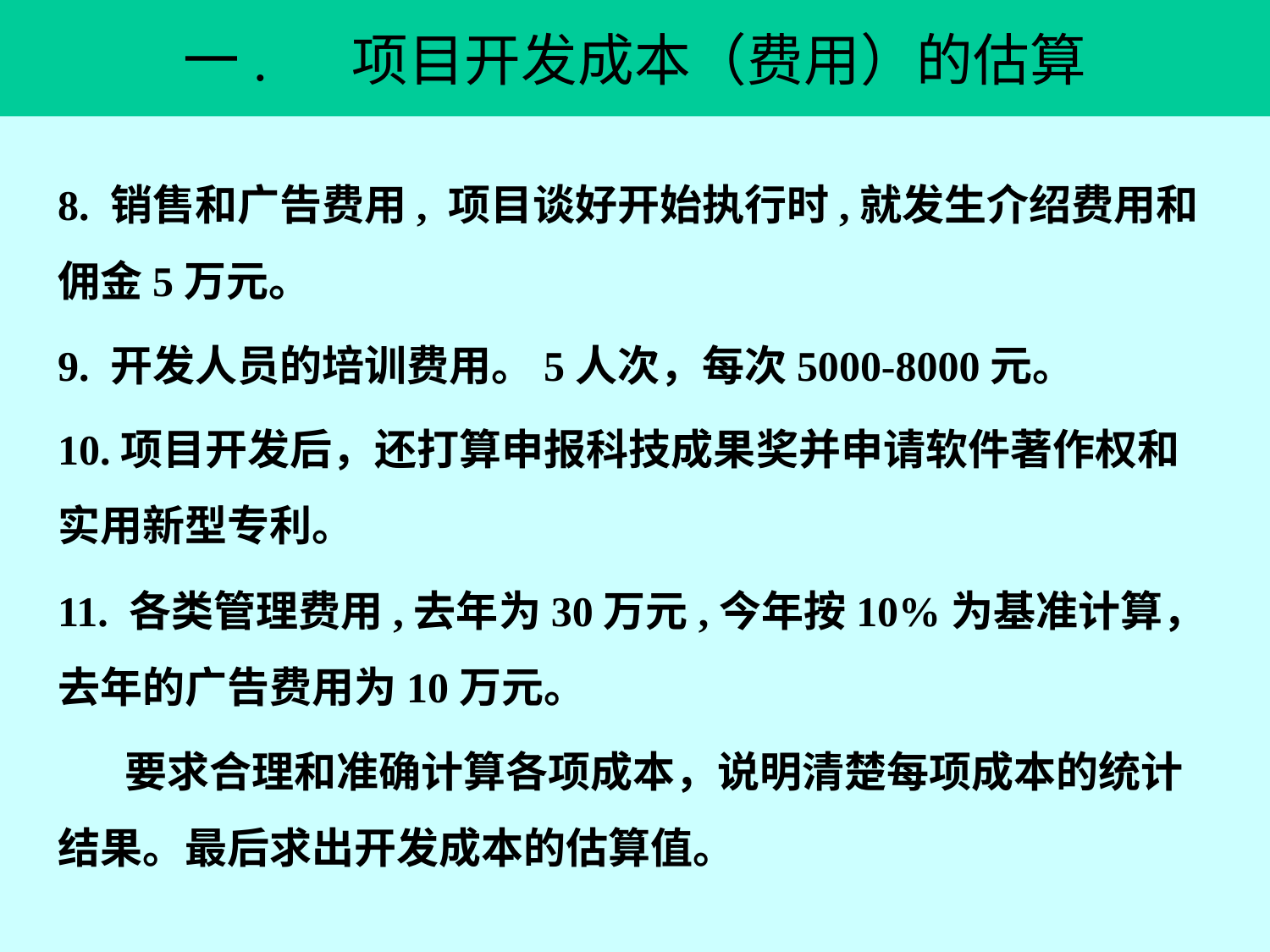

# 一. 　项目开发成本（费用）的估算
8. 销售和广告费用, 项目谈好开始执行时,就发生介绍费用和佣金5万元。
9. 开发人员的培训费用。5人次，每次5000-8000元。
10.项目开发后，还打算申报科技成果奖并申请软件著作权和实用新型专利。
11. 各类管理费用,去年为30万元,今年按10%为基准计算，去年的广告费用为10万元。
      要求合理和准确计算各项成本，说明清楚每项成本的统计结果。最后求出开发成本的估算值。